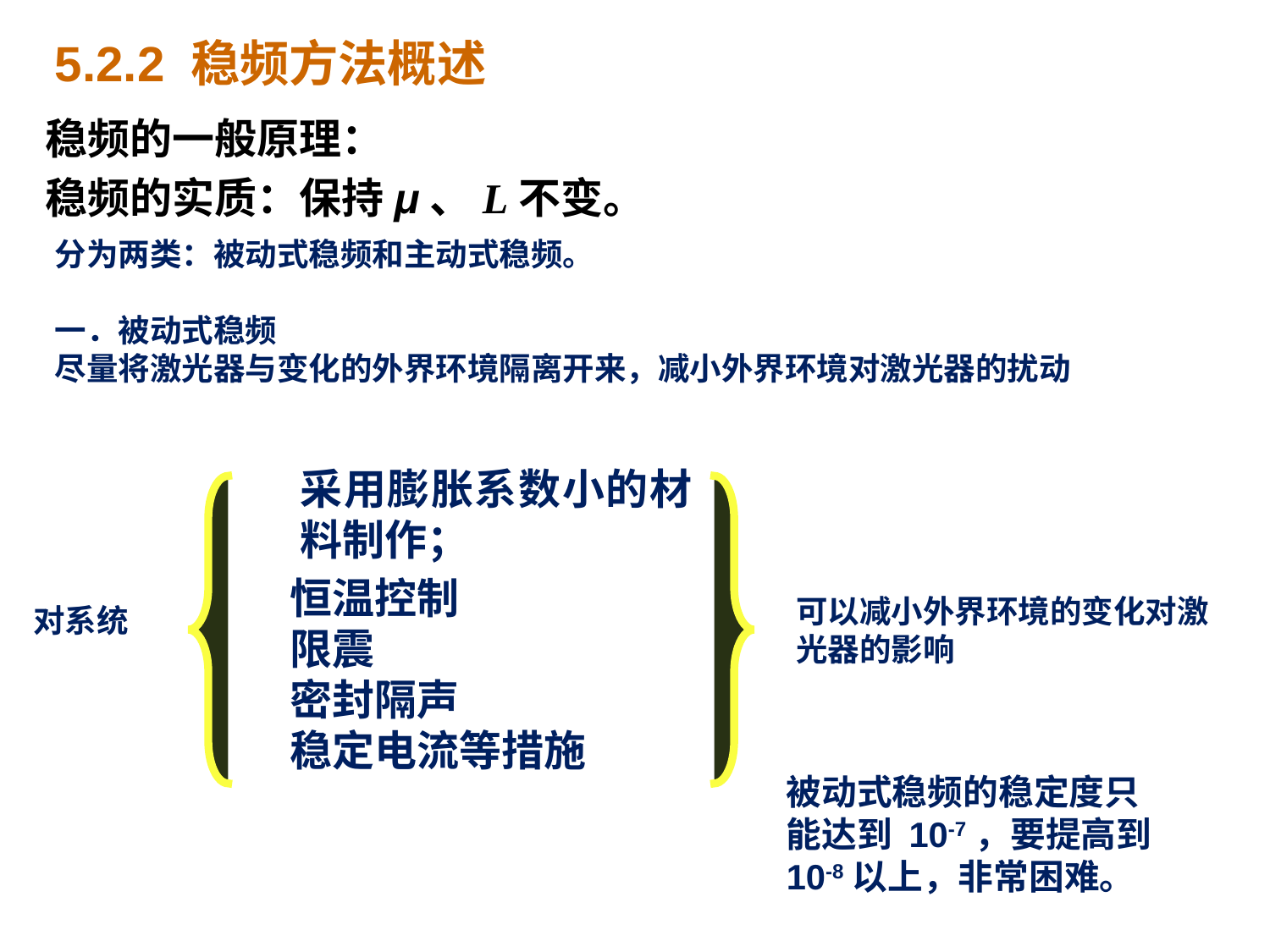

5.2.2 稳频方法概述
  稳频的一般原理：
  稳频的实质：保持μ、L不变。
分为两类：被动式稳频和主动式稳频。

一．被动式稳频
尽量将激光器与变化的外界环境隔离开来，减小外界环境对激光器的扰动
采用膨胀系数小的材料制作；

恒温控制
限震
密封隔声
稳定电流等措施
可以减小外界环境的变化对激光器的影响
对系统
被动式稳频的稳定度只能达到 10-7，要提高到10-8以上，非常困难。